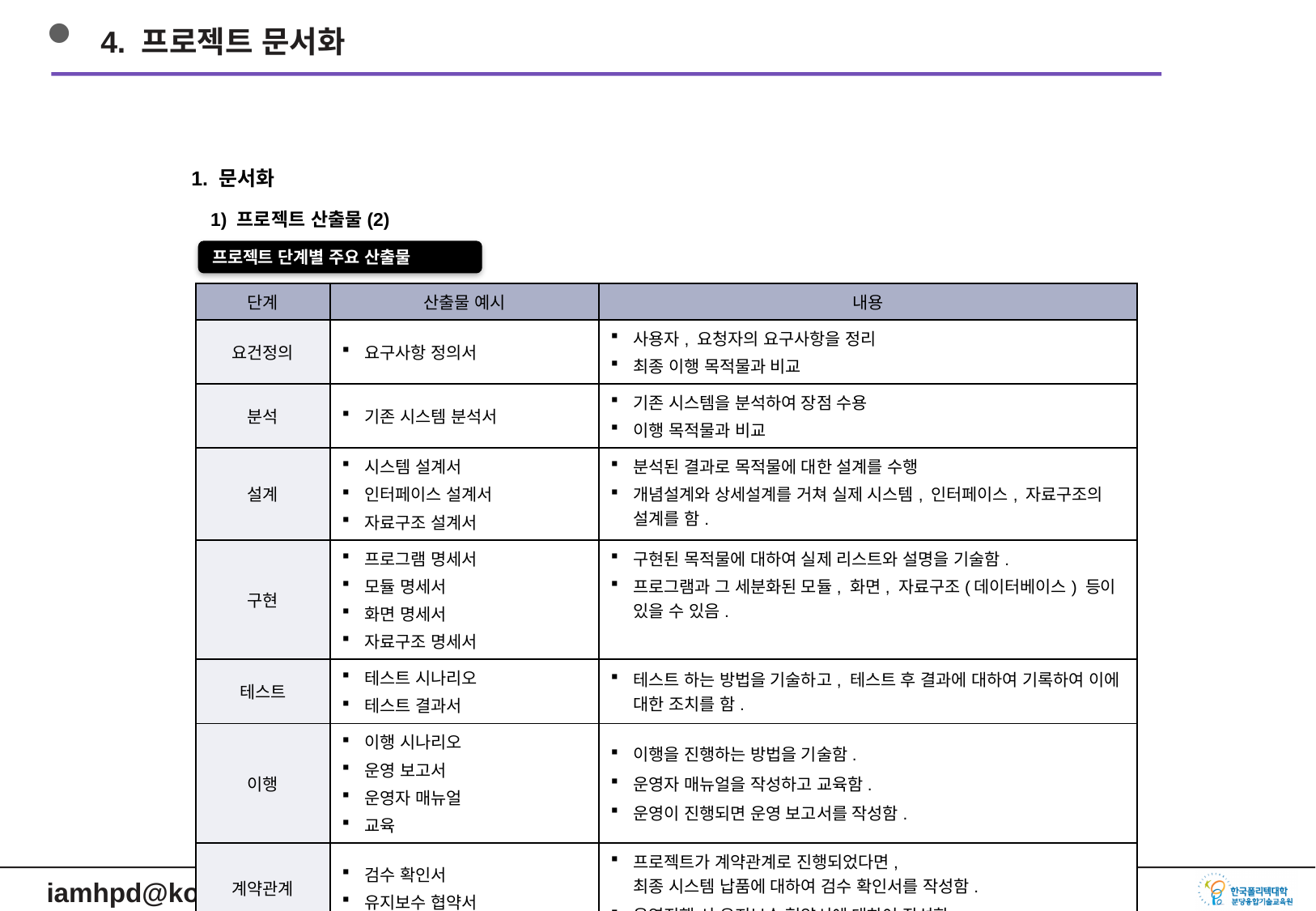

4. 프로젝트 문서화
1. 문서화
1) 프로젝트 산출물(2)
프로젝트 단계별 주요 산출물
| 단계 | 산출물 예시 | 내용 |
| --- | --- | --- |
| 요건정의 | 요구사항 정의서 | 사용자, 요청자의 요구사항을 정리 최종 이행 목적물과 비교 |
| 분석 | 기존 시스템 분석서 | 기존 시스템을 분석하여 장점 수용 이행 목적물과 비교 |
| 설계 | 시스템 설계서 인터페이스 설계서 자료구조 설계서 | 분석된 결과로 목적물에 대한 설계를 수행 개념설계와 상세설계를 거쳐 실제 시스템, 인터페이스, 자료구조의 설계를 함. |
| 구현 | 프로그램 명세서 모듈 명세서 화면 명세서 자료구조 명세서 | 구현된 목적물에 대하여 실제 리스트와 설명을 기술함. 프로그램과 그 세분화된 모듈, 화면, 자료구조(데이터베이스) 등이 있을 수 있음. |
| 테스트 | 테스트 시나리오 테스트 결과서 | 테스트 하는 방법을 기술하고, 테스트 후 결과에 대하여 기록하여 이에 대한 조치를 함. |
| 이행 | 이행 시나리오 운영 보고서 운영자 매뉴얼 교육 | 이행을 진행하는 방법을 기술함. 운영자 매뉴얼을 작성하고 교육함. 운영이 진행되면 운영 보고서를 작성함. |
| 계약관계 | 검수 확인서 유지보수 협약서 | 프로젝트가 계약관계로 진행되었다면, 최종 시스템 납품에 대하여 검수 확인서를 작성함. 운영진행 시 유지보수 협약서에 대하여 작성함. |